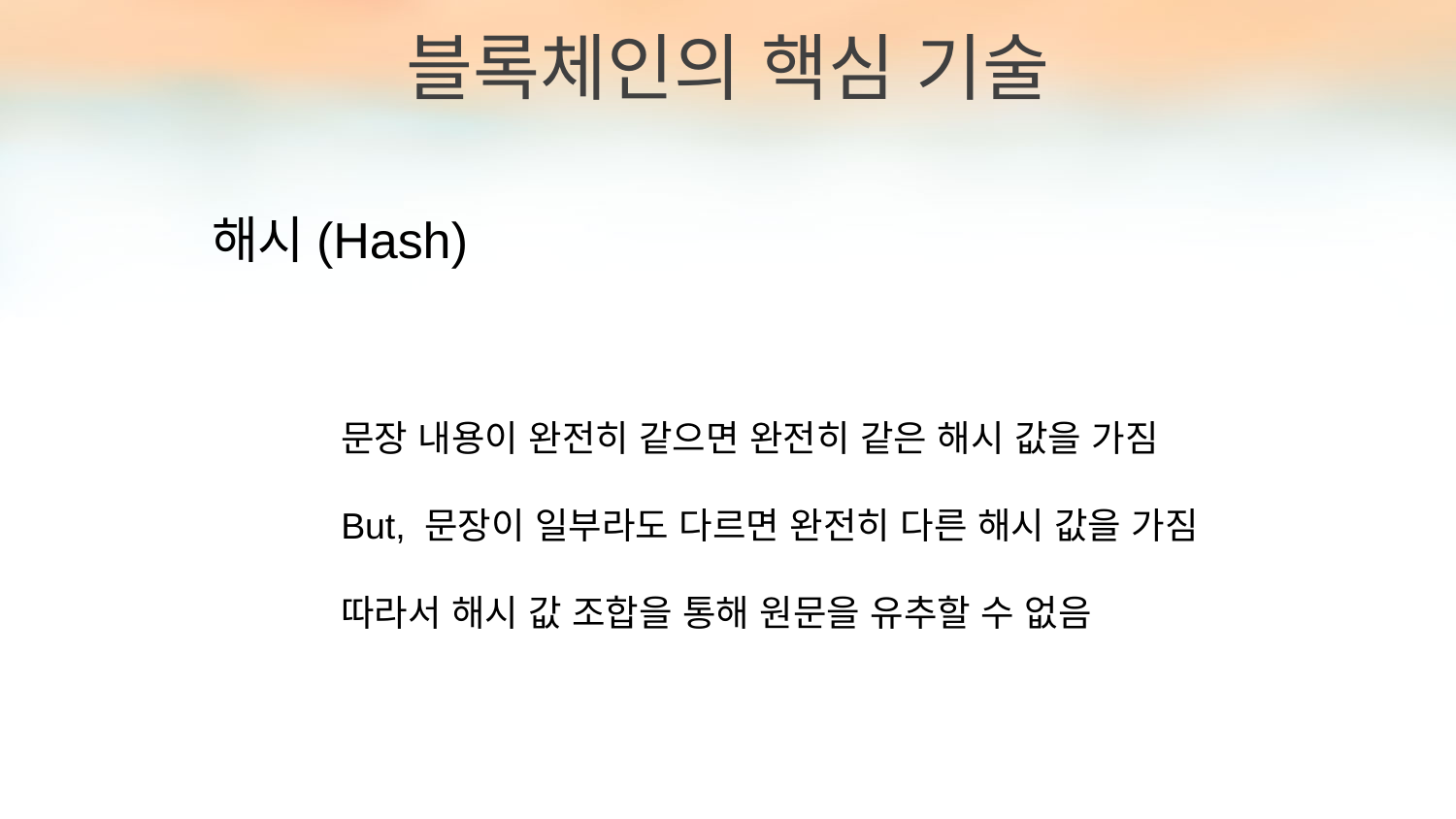

블록체인의 핵심 기술
해시(Hash)
문장 내용이 완전히 같으면 완전히 같은 해시 값을 가짐
But, 문장이 일부라도 다르면 완전히 다른 해시 값을 가짐
따라서 해시 값 조합을 통해 원문을 유추할 수 없음